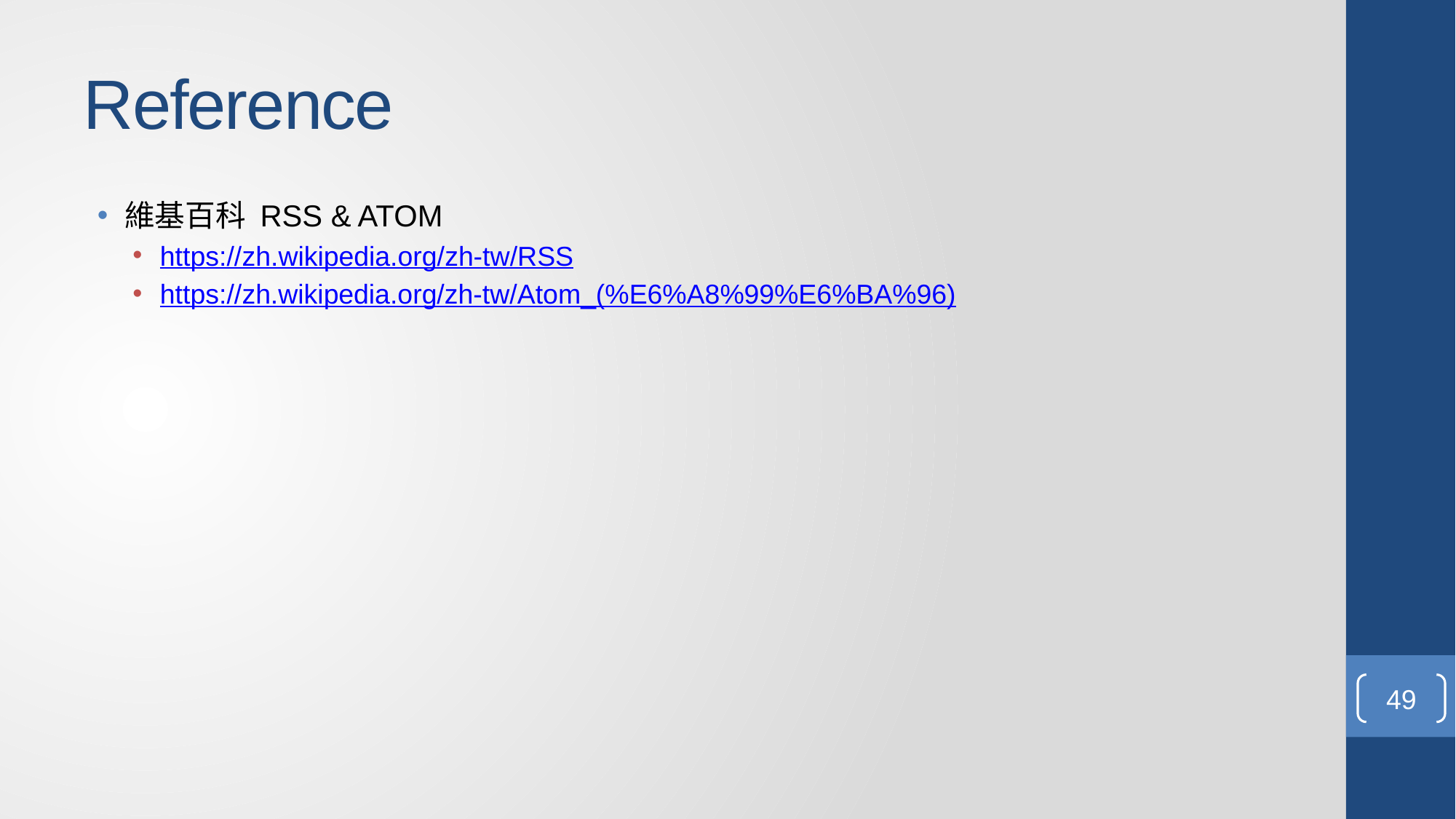

# Reference
維基百科 RSS & ATOM
https://zh.wikipedia.org/zh-tw/RSS
https://zh.wikipedia.org/zh-tw/Atom_(%E6%A8%99%E6%BA%96)
49